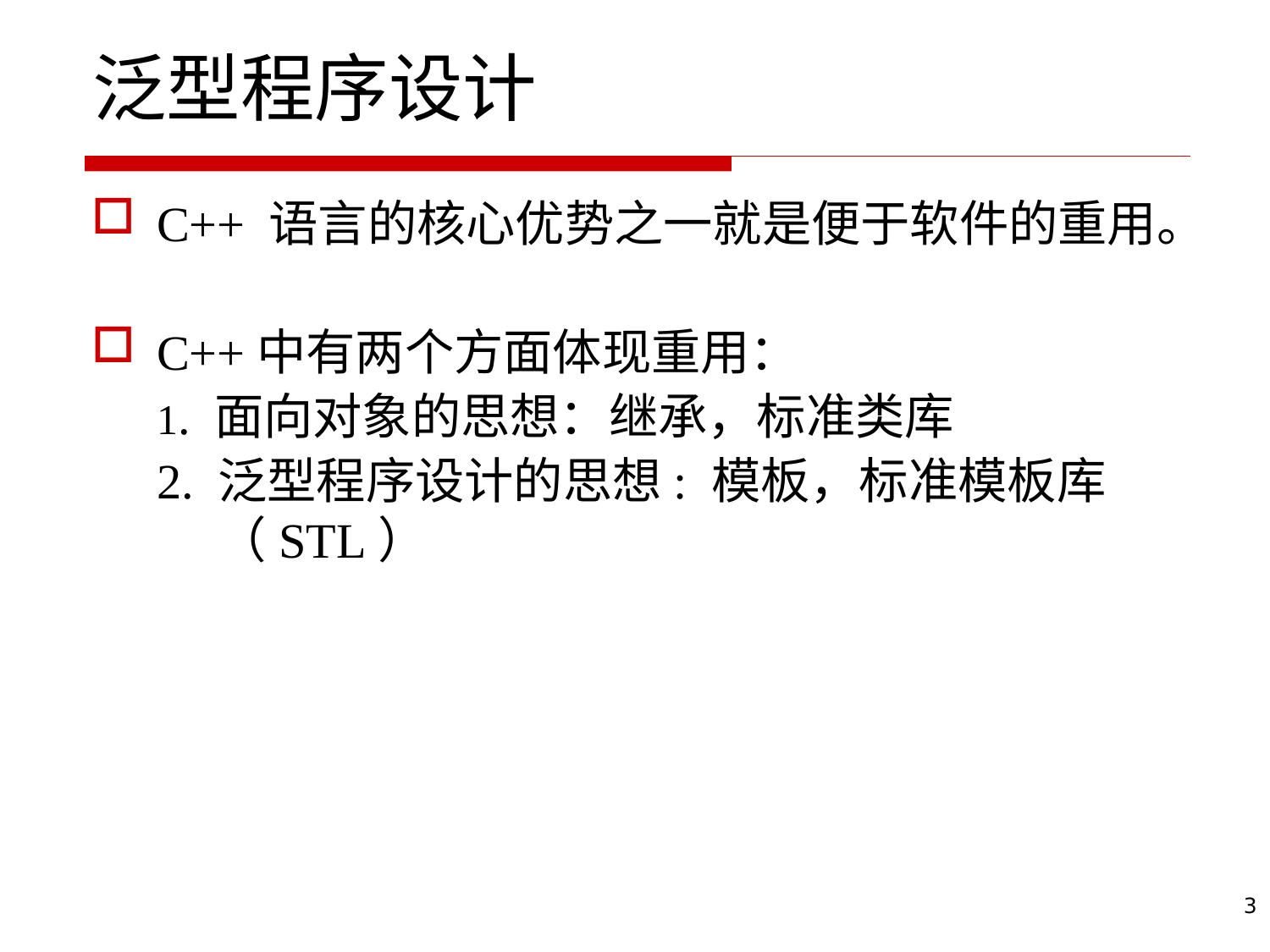

# 泛型程序设计
C++ 语言的核心优势之一就是便于软件的重用。

C++中有两个方面体现重用：
1. 面向对象的思想：继承，标准类库
2. 泛型程序设计的思想: 模板，标准模板库（STL）

3